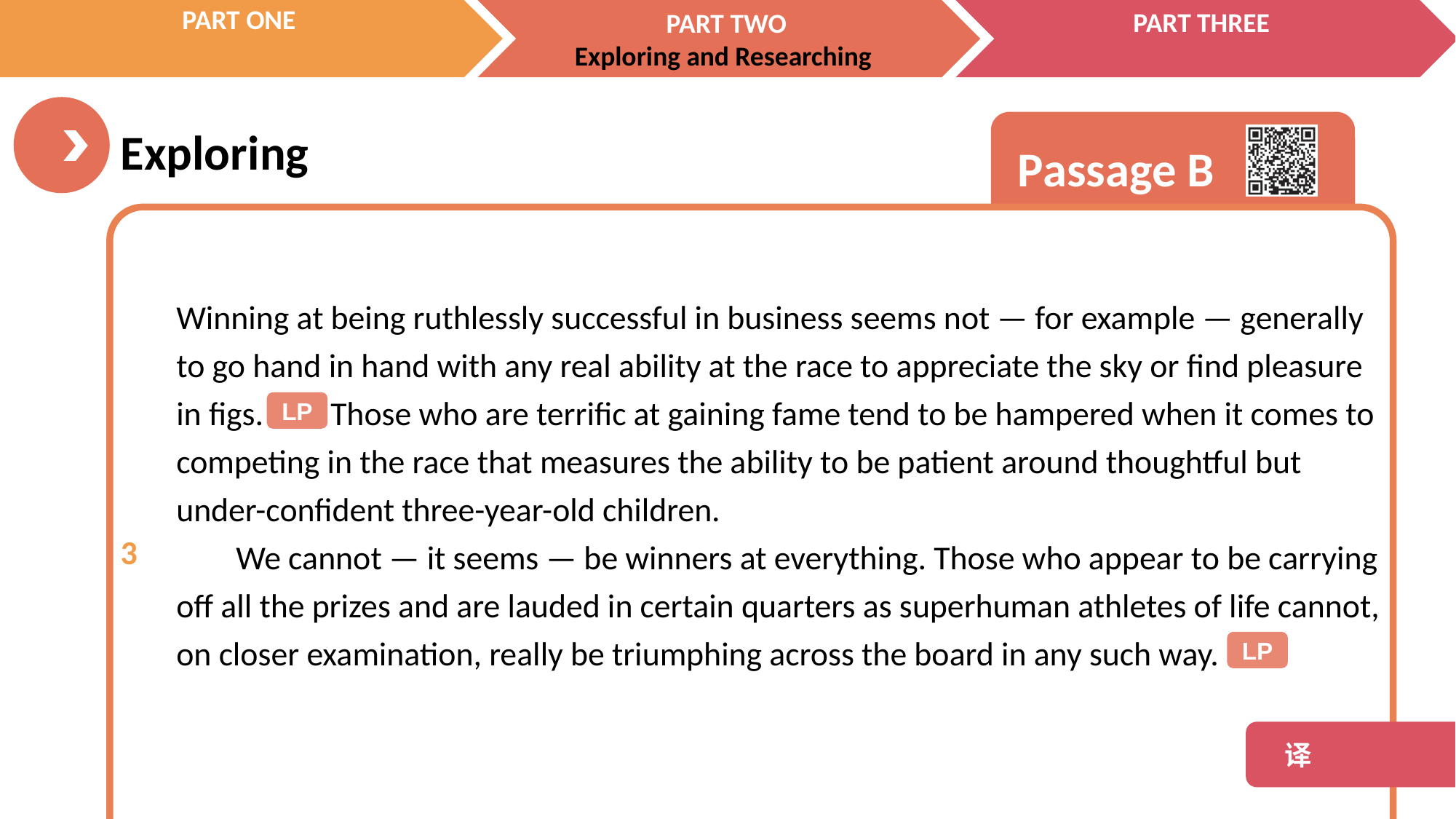

Winning at being ruthlessly successful in business seems not — for example — generally to go hand in hand with any real ability at the race to appreciate the sky or find pleasure in figs.         Those who are terrific at gaining fame tend to be hampered when it comes to competing in the race that measures the ability to be patient around thoughtful but under-confident three-year-old children.
        We cannot — it seems — be winners at everything. Those who appear to be carrying off all the prizes and are lauded in certain quarters as superhuman athletes of life cannot, on closer examination, really be triumphing across the board in any such way.

3

LP
LP
   译